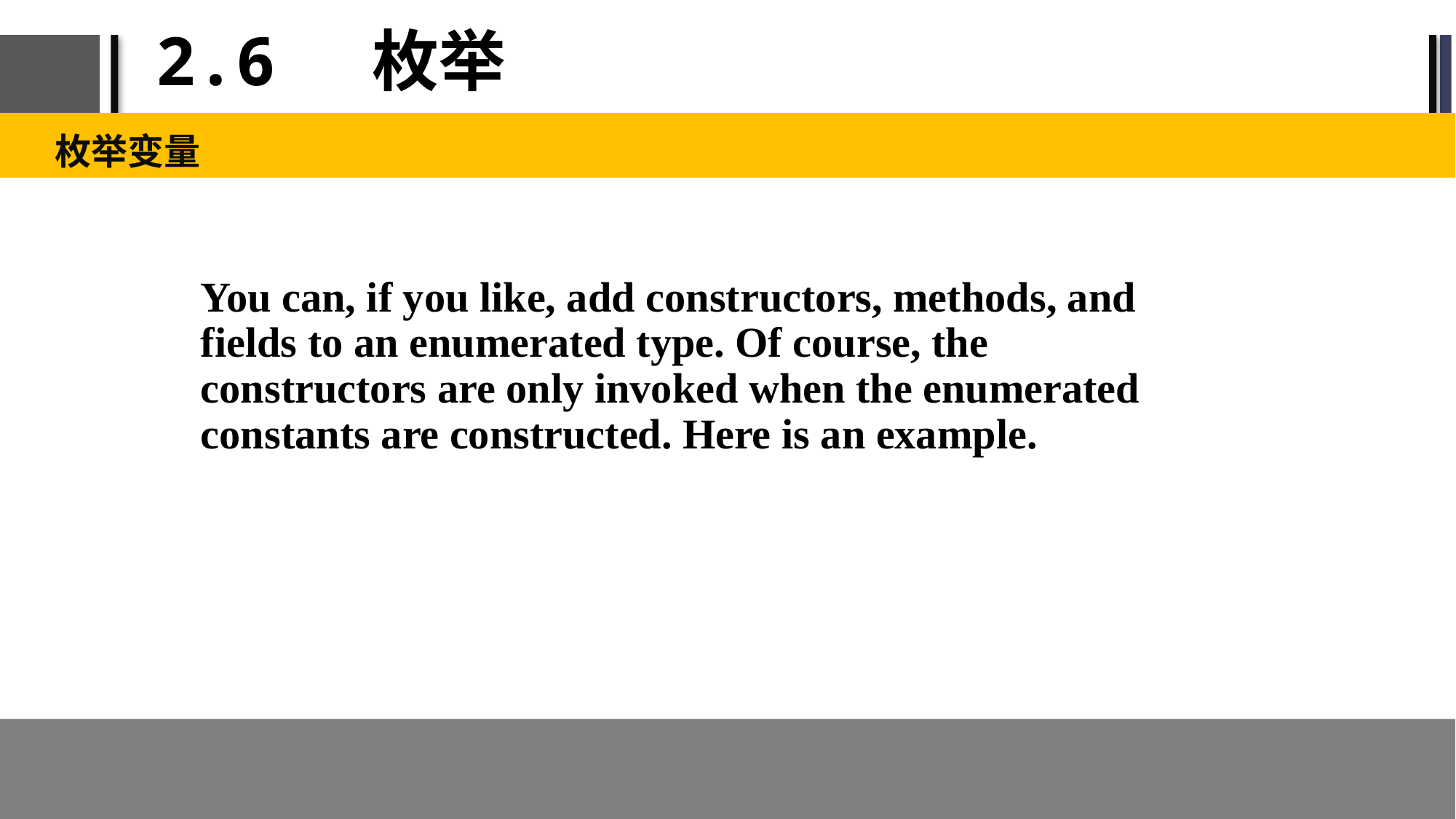

# 2.6  枚举
枚举变量

You can, if you like, add constructors, methods, and fields to an enumerated type. Of course, the constructors are only invoked when the enumerated constants are constructed. Here is an example.